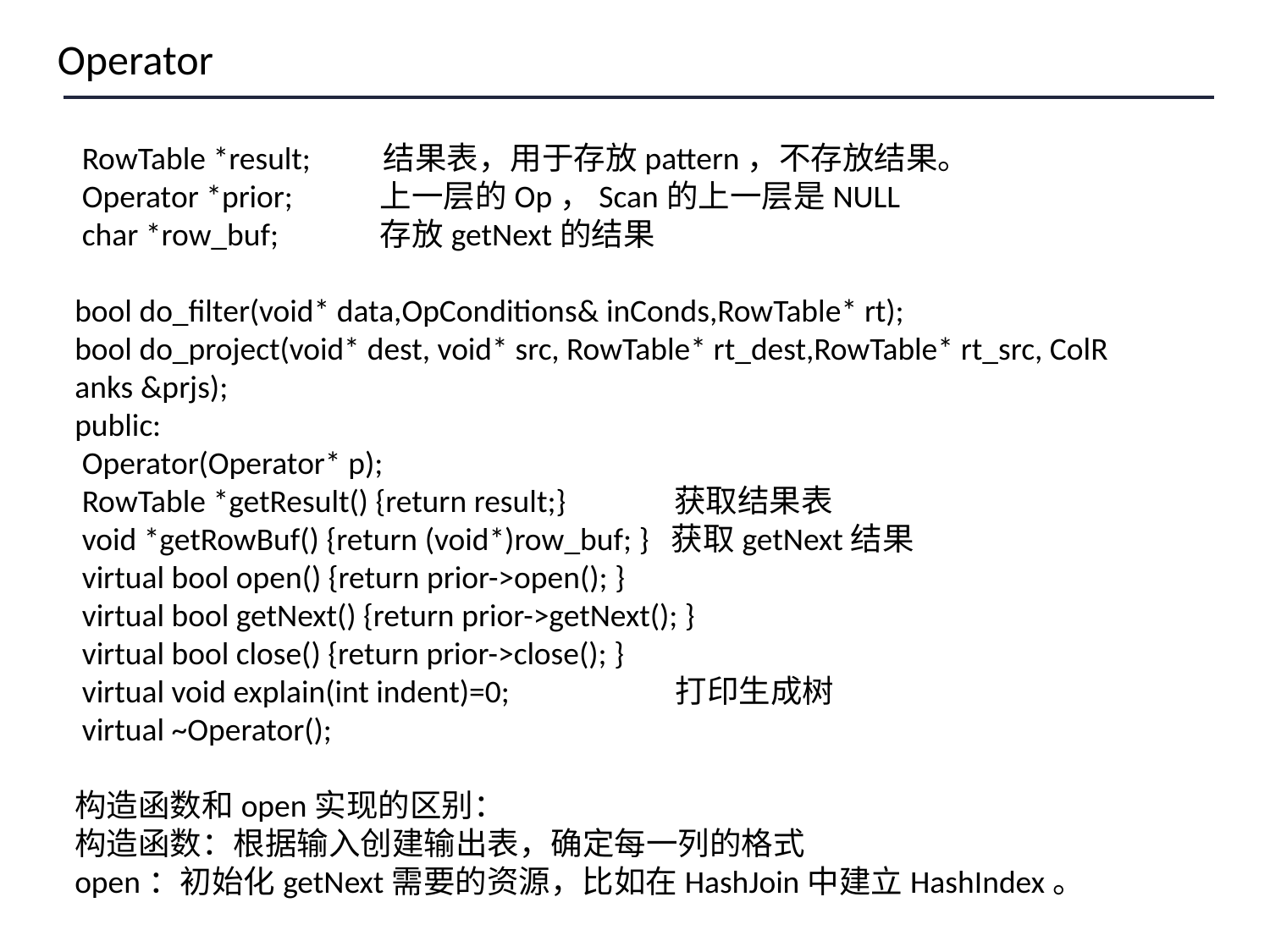

Operator
 RowTable *result;         结果表，用于存放pattern，不存放结果。
 Operator *prior;           上一层的Op，Scan的上一层是NULL
 char *row_buf;             存放getNext的结果

bool do_filter(void* data,OpConditions& inConds,RowTable* rt);
bool do_project(void* dest, void* src, RowTable* rt_dest,RowTable* rt_src, ColRanks &prjs);
public:
 Operator(Operator* p);
 RowTable *getResult() {return result;}              获取结果表
 void *getRowBuf() {return (void*)row_buf; }  获取getNext结果
 virtual bool open() {return prior->open(); }
 virtual bool getNext() {return prior->getNext(); }
 virtual bool close() {return prior->close(); }
 virtual void explain(int indent)=0;                      打印生成树
 virtual ~Operator();

构造函数和open实现的区别：
构造函数：根据输入创建输出表，确定每一列的格式
open：初始化getNext需要的资源，比如在HashJoin中建立HashIndex。